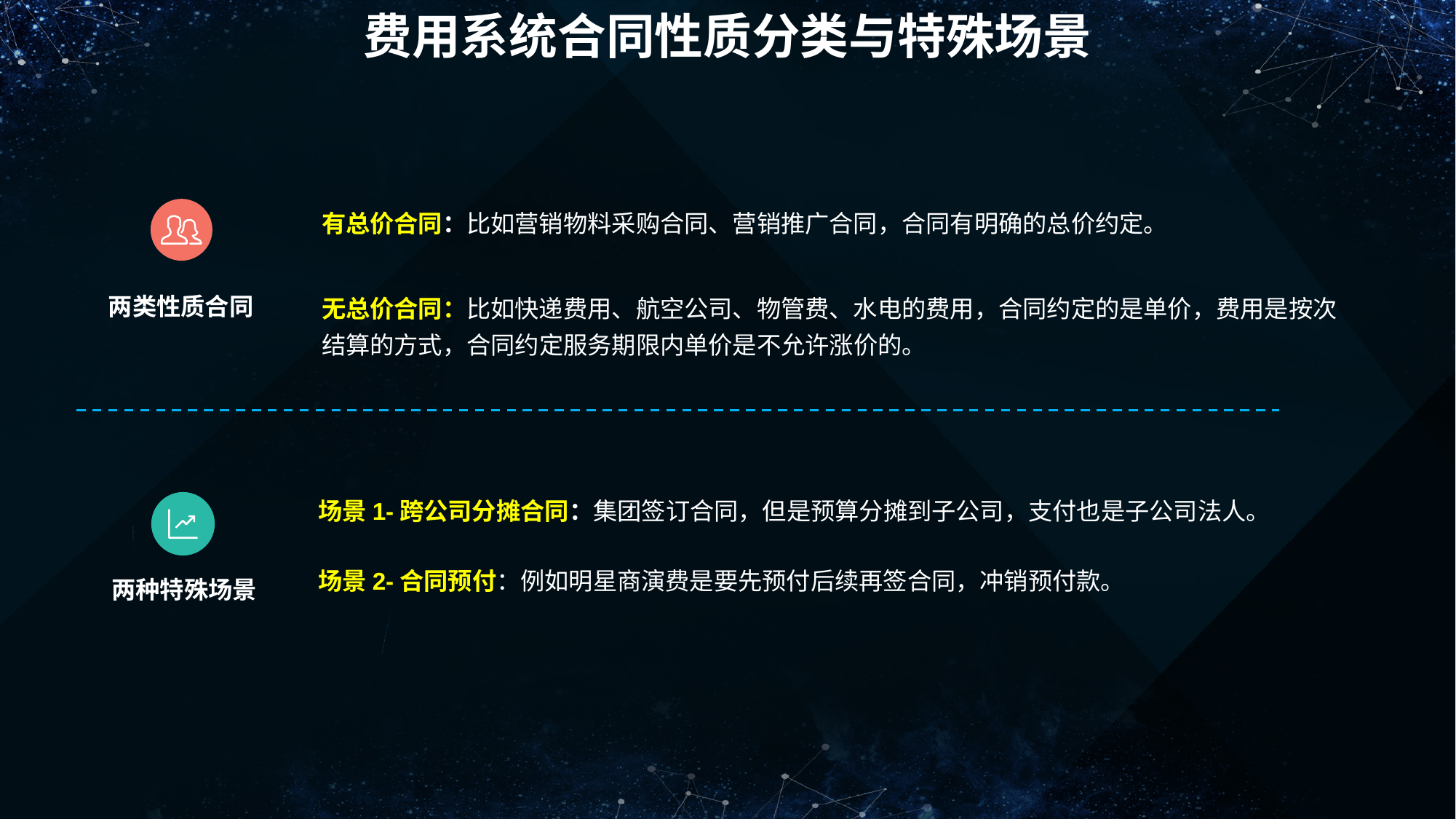

费用系统合同性质分类与特殊场景
有总价合同：比如营销物料采购合同、营销推广合同，合同有明确的总价约定。

无总价合同：比如快递费用、航空公司、物管费、水电的费用，合同约定的是单价，费用是按次结算的方式，合同约定服务期限内单价是不允许涨价的。
两类性质合同
场景1-跨公司分摊合同：集团签订合同，但是预算分摊到子公司，支付也是子公司法人。

场景2-合同预付：例如明星商演费是要先预付后续再签合同，冲销预付款。
两种特殊场景